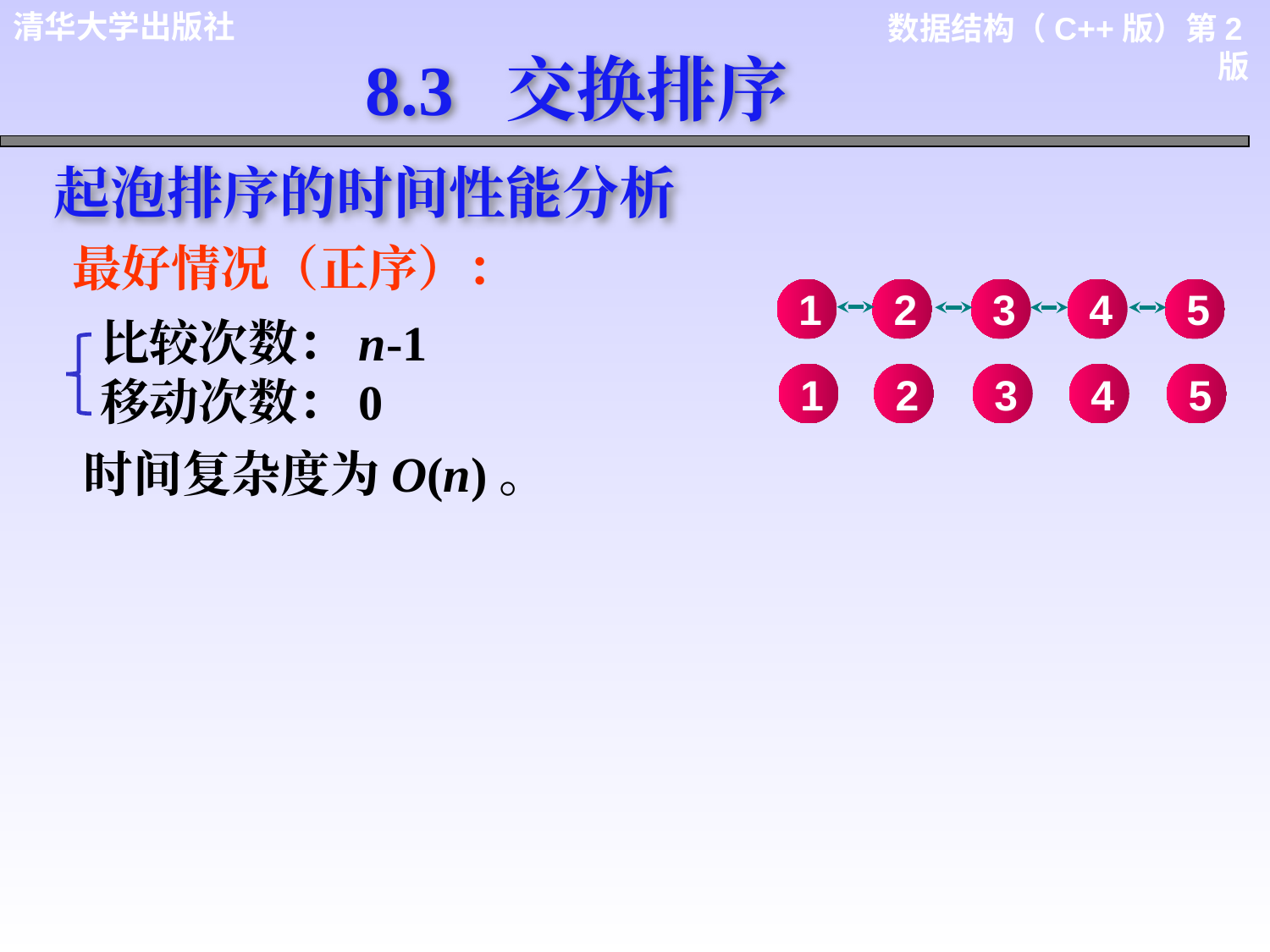

8.3  交换排序
起泡排序的时间性能分析
最好情况（正序）：
1
2
3
4
5
比较次数：n-1
移动次数：0

1
2
3
4
5
时间复杂度为O(n)。